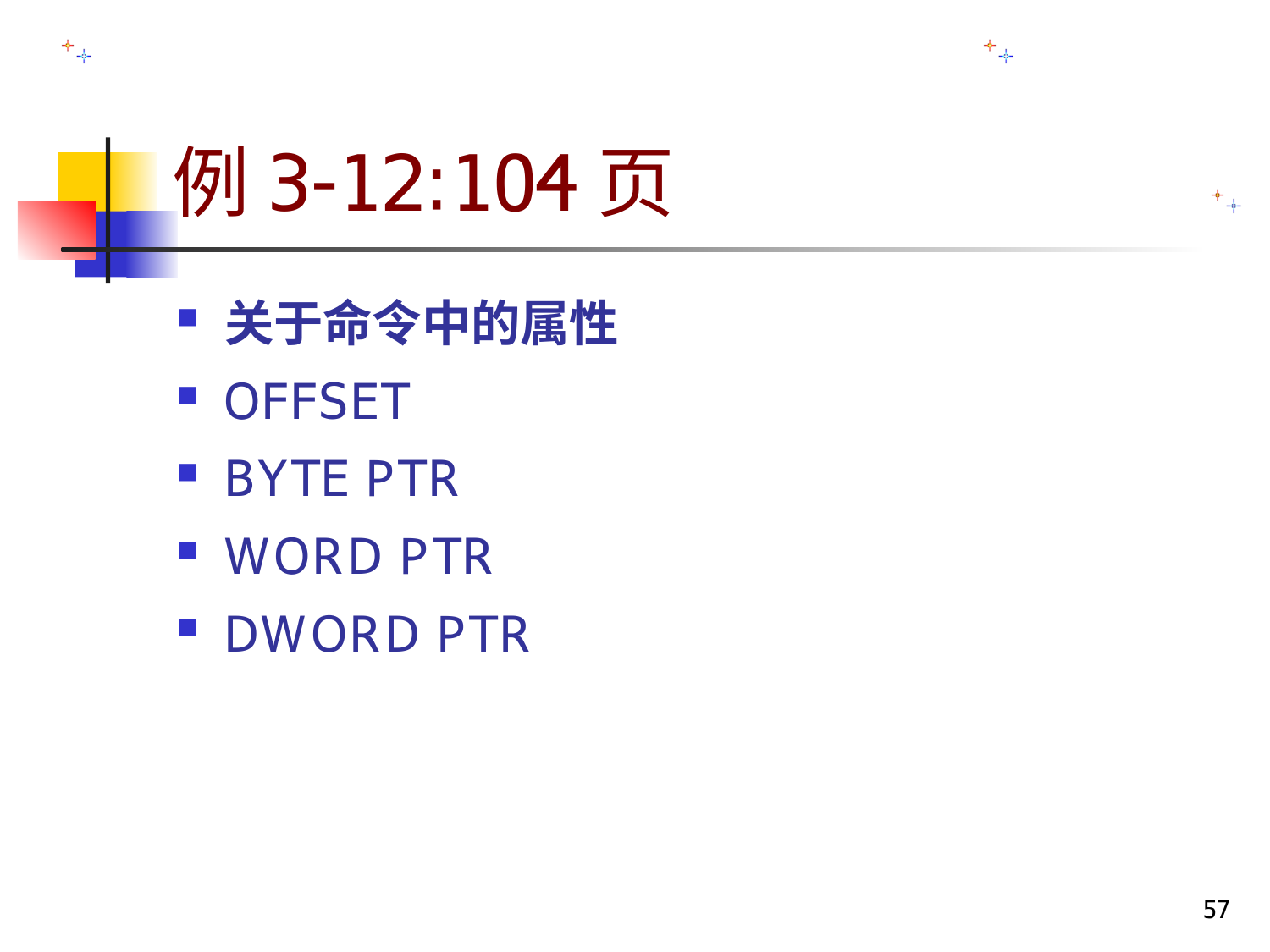

# 例3-12:104页
关于命令中的属性
OFFSET
BYTE PTR
WORD PTR
DWORD PTR
57